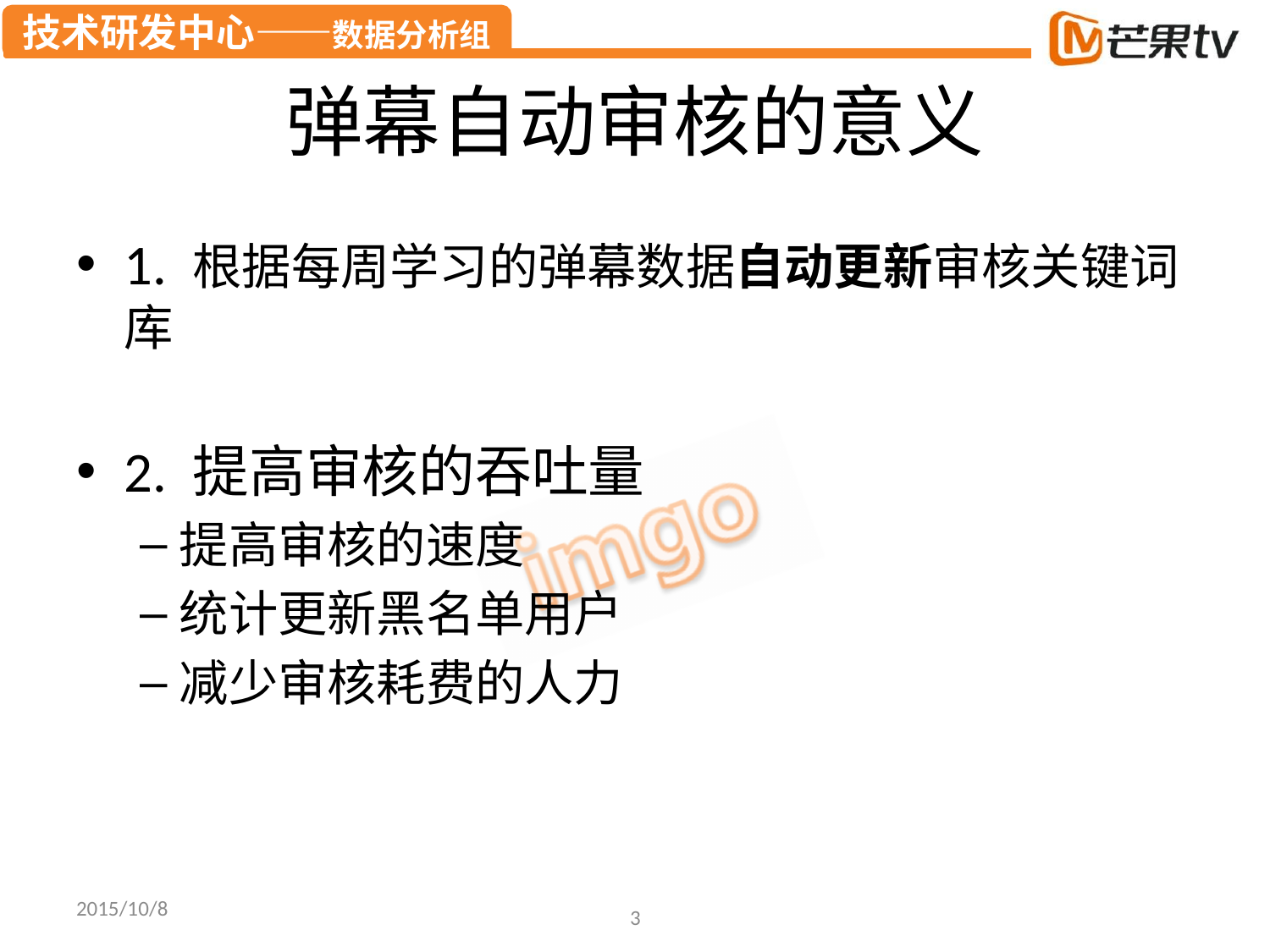

# 弹幕自动审核的意义
1. 根据每周学习的弹幕数据自动更新审核关键词库

2. 提高审核的吞吐量
提高审核的速度
统计更新黑名单用户
减少审核耗费的人力

2015/10/8
3